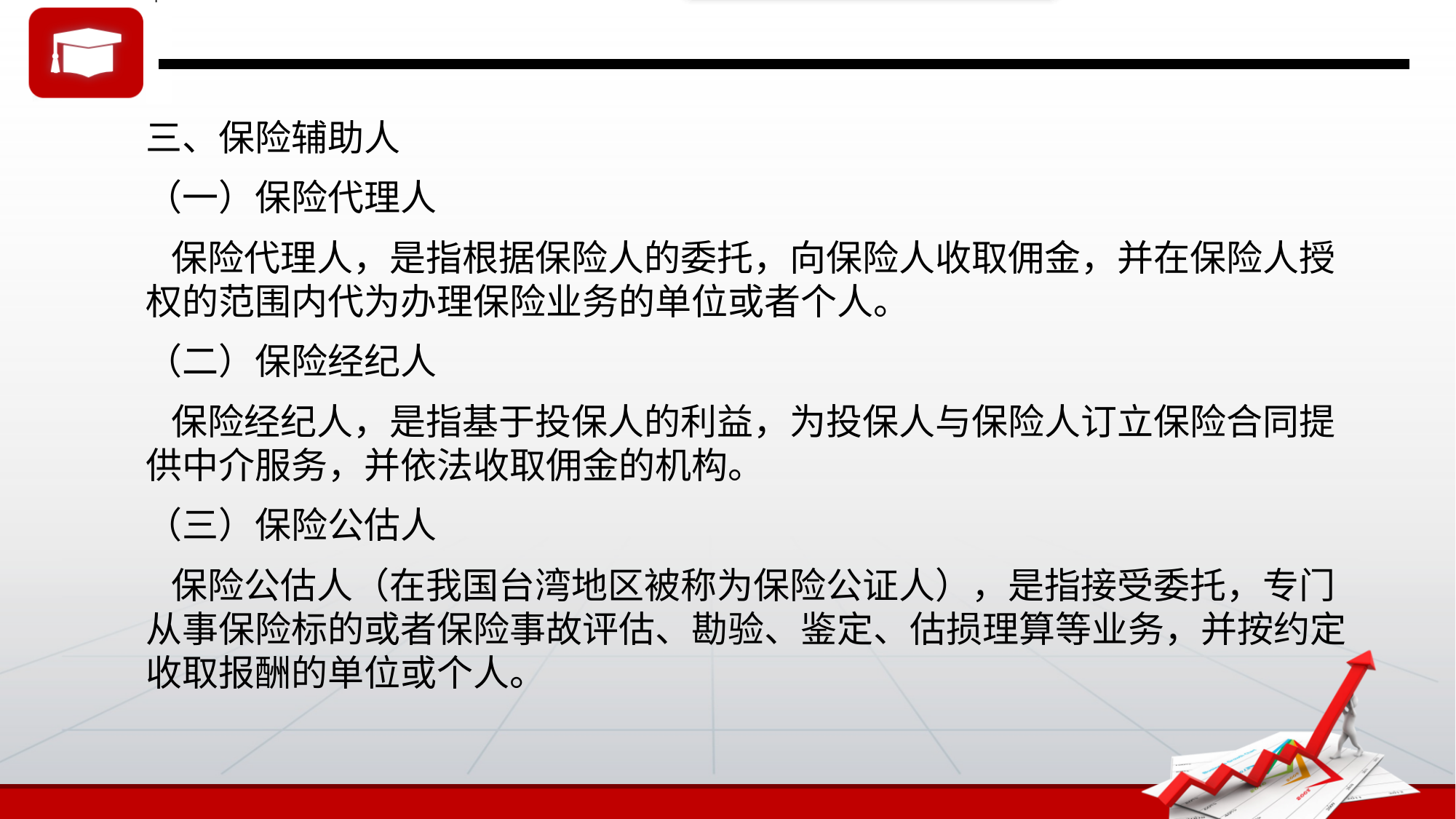

三、保险辅助人
（一）保险代理人
  保险代理人，是指根据保险人的委托，向保险人收取佣金，并在保险人授权的范围内代为办理保险业务的单位或者个人。
（二）保险经纪人
  保险经纪人，是指基于投保人的利益，为投保人与保险人订立保险合同提供中介服务，并依法收取佣金的机构。
（三）保险公估人
  保险公估人（在我国台湾地区被称为保险公证人），是指接受委托，专门从事保险标的或者保险事故评估、勘验、鉴定、估损理算等业务，并按约定收取报酬的单位或个人。